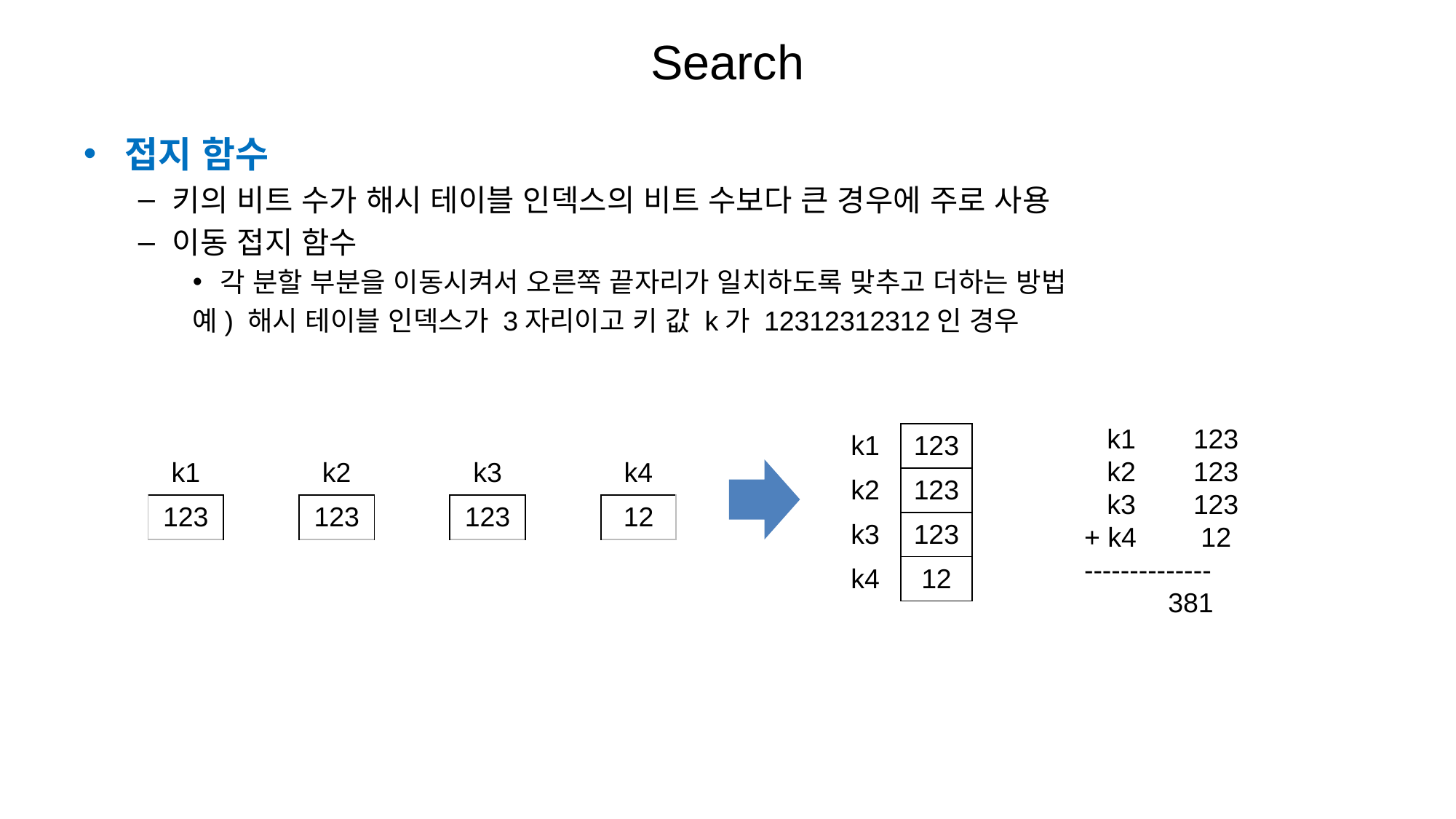

# Search
접지 함수
키의 비트 수가 해시 테이블 인덱스의 비트 수보다 큰 경우에 주로 사용
이동 접지 함수
각 분할 부분을 이동시켜서 오른쪽 끝자리가 일치하도록 맞추고 더하는 방법
예) 해시 테이블 인덱스가 3자리이고 키 값 k가 12312312312인 경우
   k1	123
   k2	123
   k3	123
+ k4	 12
--------------
           381
| k1 | 123 |
| --- | --- |
| k2 | 123 |
| k3 | 123 |
| k4 | 12 |
| k1 |  | k2 |  | k3 |  | k4 |
| --- | --- | --- | --- | --- | --- | --- |
| 123 |  | 123 |  | 123 |  | 12 |